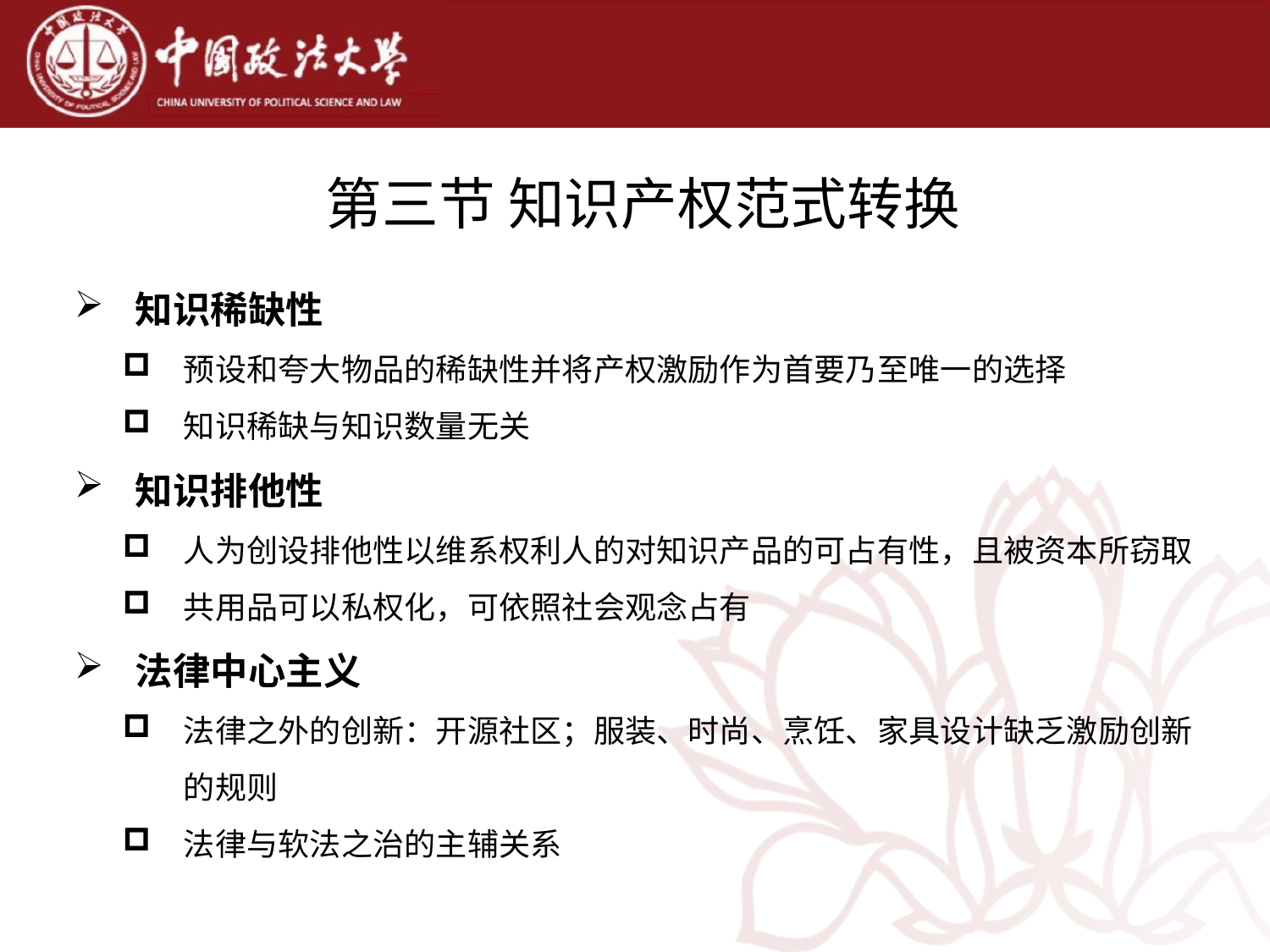

# 第三节 知识产权范式转换
知识稀缺性
预设和夸大物品的稀缺性并将产权激励作为首要乃至唯一的选择
知识稀缺与知识数量无关
知识排他性
人为创设排他性以维系权利人的对知识产品的可占有性，且被资本所窃取
共用品可以私权化，可依照社会观念占有
法律中心主义
法律之外的创新：开源社区；服装、时尚、烹饪、家具设计缺乏激励创新的规则
法律与软法之治的主辅关系